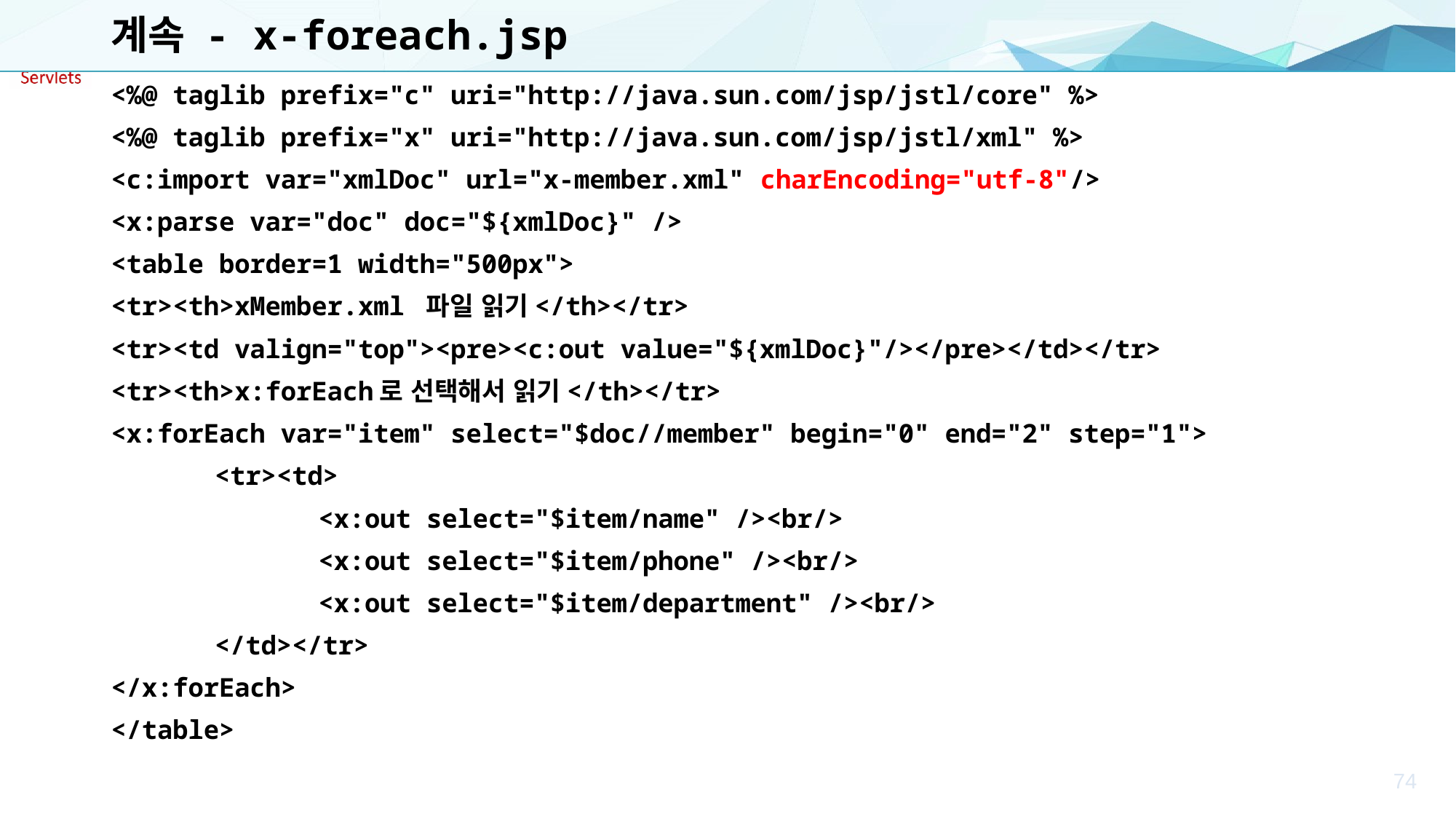

# 계속 - x-foreach.jsp
<%@ taglib prefix="c" uri="http://java.sun.com/jsp/jstl/core" %>
<%@ taglib prefix="x" uri="http://java.sun.com/jsp/jstl/xml" %>
<c:import var="xmlDoc" url="x-member.xml" charEncoding="utf-8"/>
<x:parse var="doc" doc="${xmlDoc}" />
<table border=1 width="500px">
<tr><th>xMember.xml 파일 읽기</th></tr>
<tr><td valign="top"><pre><c:out value="${xmlDoc}"/></pre></td></tr>
<tr><th>x:forEach로 선택해서 읽기</th></tr>
<x:forEach var="item" select="$doc//member" begin="0" end="2" step="1">
	<tr><td>
		<x:out select="$item/name" /><br/>
		<x:out select="$item/phone" /><br/>
		<x:out select="$item/department" /><br/>
	</td></tr>
</x:forEach>
</table>
74